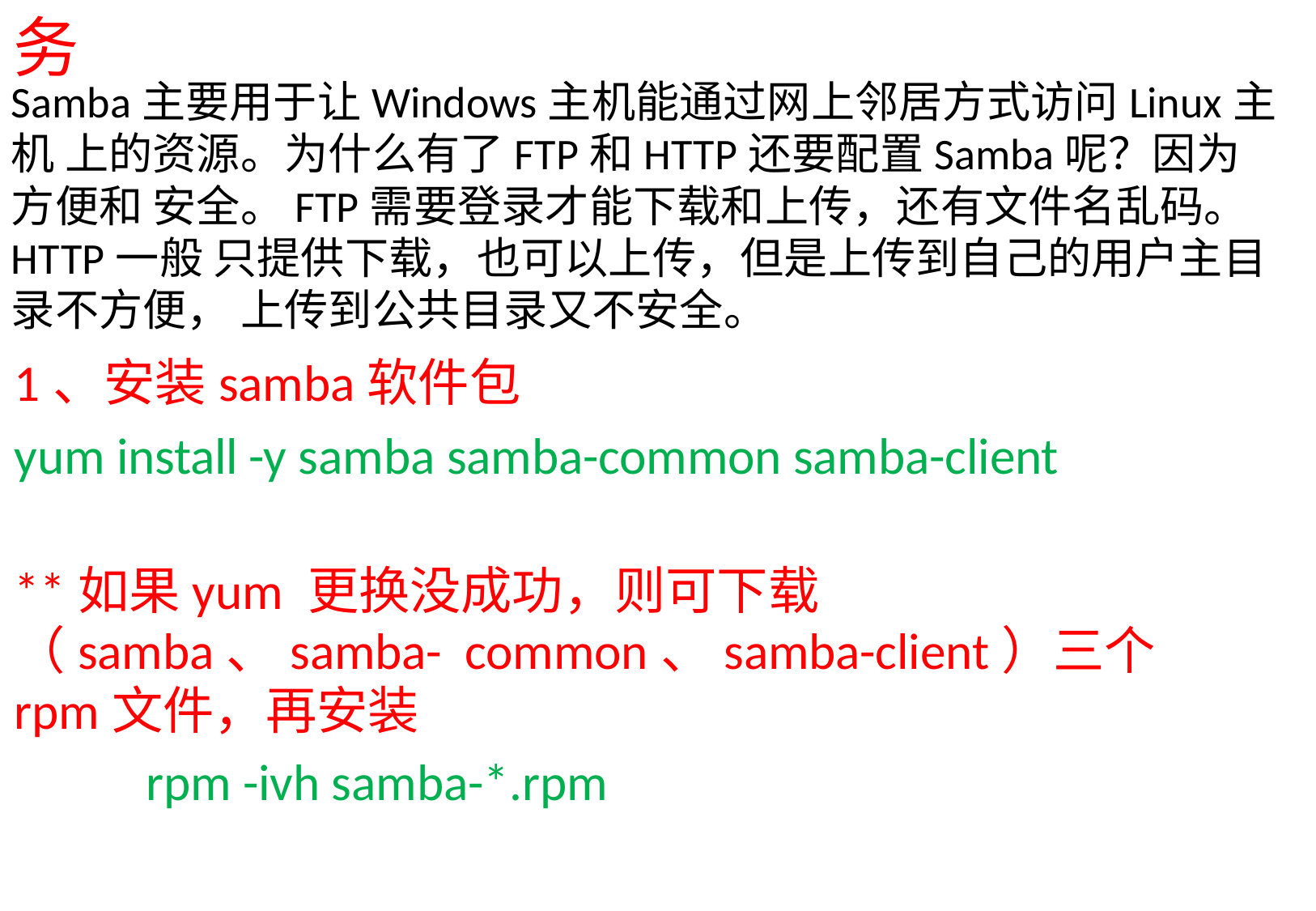

# 5.10 Samba服务
Samba主要用于让Windows主机能通过网上邻居方式访问Linux主机 上的资源。为什么有了FTP和HTTP还要配置Samba呢？因为方便和 安全。FTP需要登录才能下载和上传，还有文件名乱码。HTTP一般 只提供下载，也可以上传，但是上传到自己的用户主目录不方便， 上传到公共目录又不安全。
1、安装samba软件包
yum install -y samba samba-common samba-client

**如果yum 更换没成功，则可下载（samba、samba-  common、samba-client）三个rpm文件，再安装
rpm -ivh samba-*.rpm